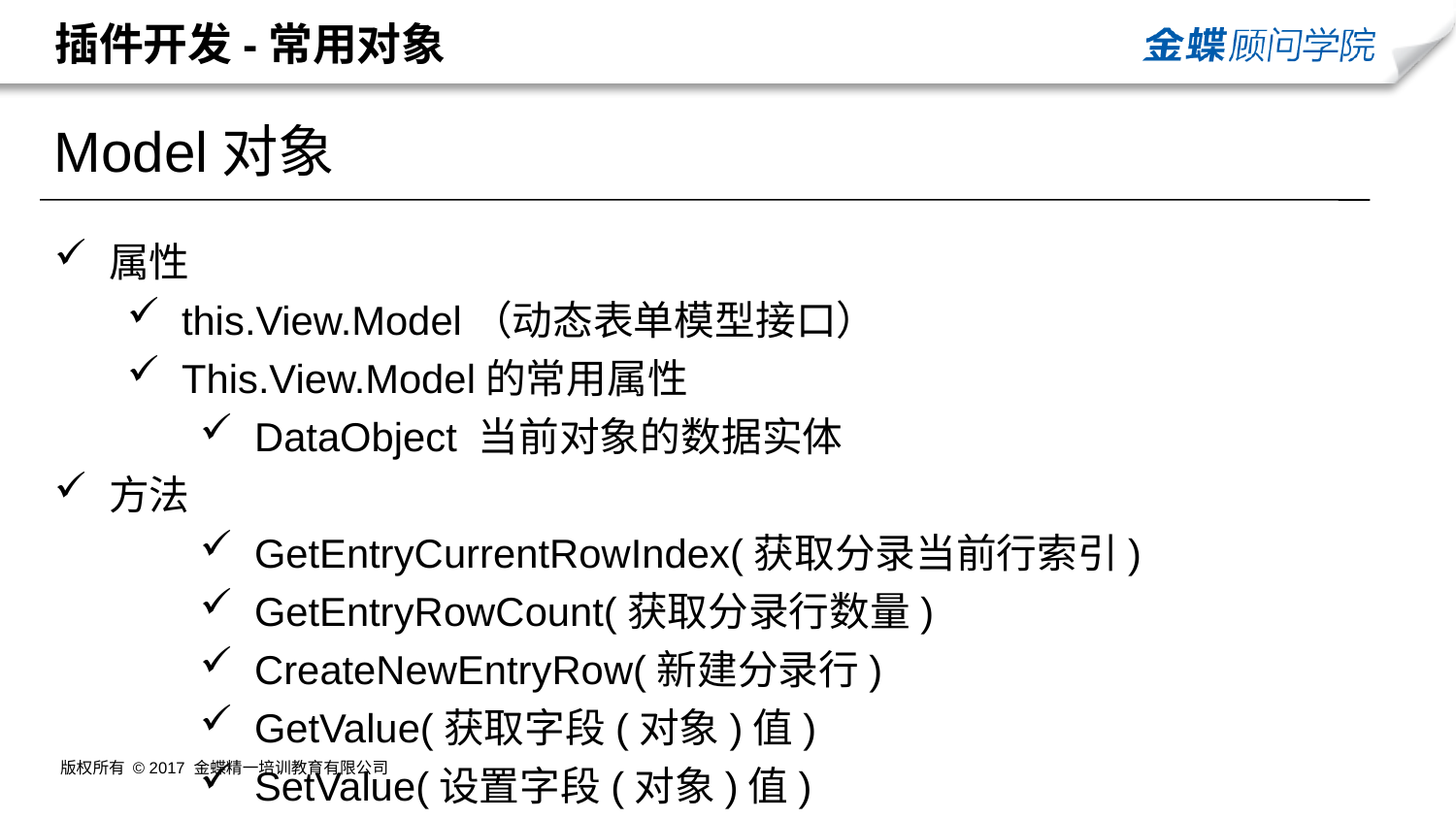

# 插件开发-常用对象
Model对象

属性
this.View.Model（动态表单模型接口）
This.View.Model的常用属性
DataObject 当前对象的数据实体
方法
GetEntryCurrentRowIndex(获取分录当前行索引)
GetEntryRowCount(获取分录行数量)
CreateNewEntryRow(新建分录行)
GetValue(获取字段(对象)值)
SetValue(设置字段(对象)值)